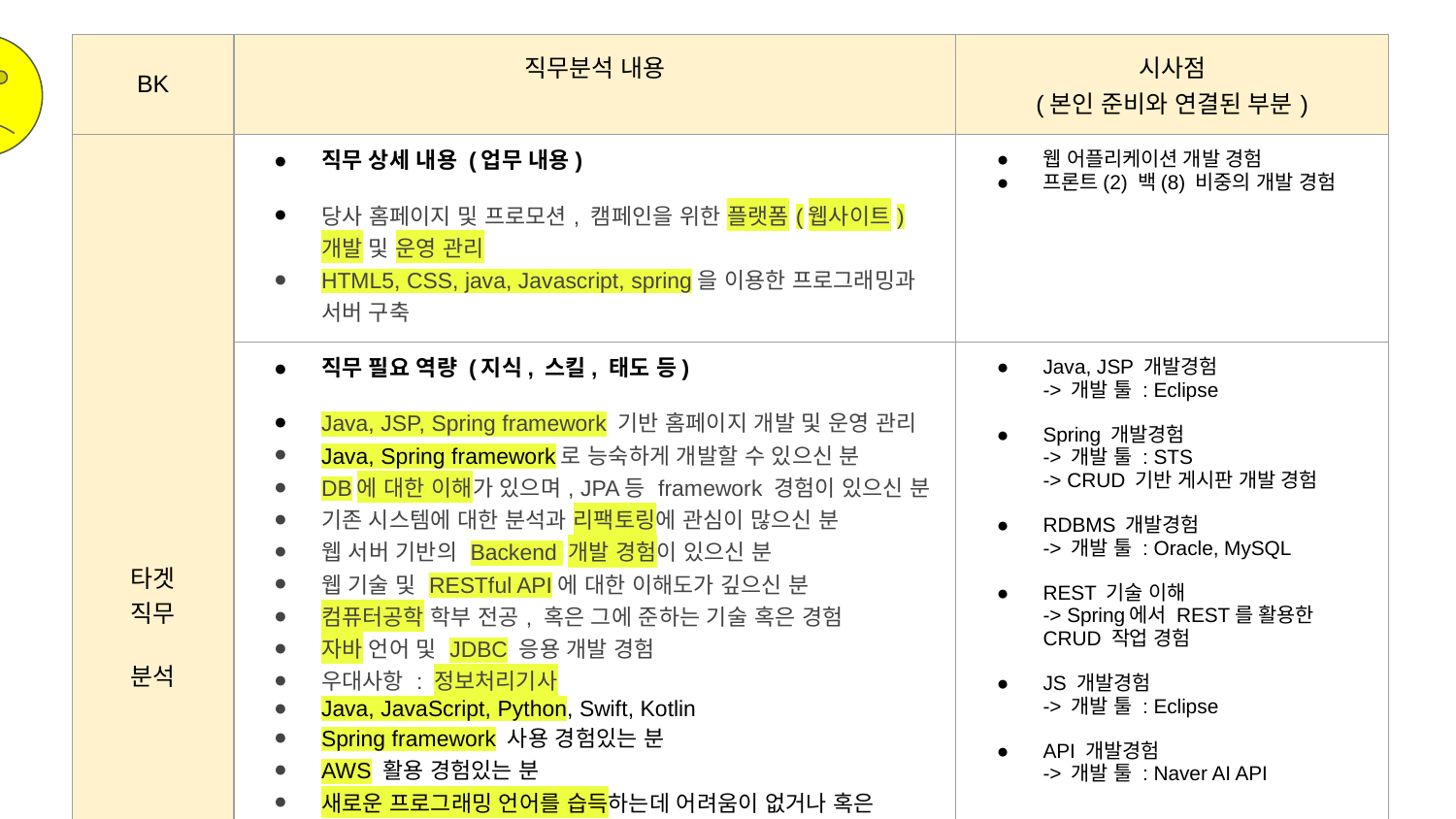

| BK | 직무분석 내용 | 시사점 (본인 준비와 연결된 부분) |
| --- | --- | --- |
| 타겟 직무 분석 | 직무 상세 내용 (업무 내용) 당사 홈페이지 및 프로모션, 캠페인을 위한 플랫폼(웹사이트) 개발 및 운영 관리 HTML5, CSS, java, Javascript, spring을 이용한 프로그래밍과 서버 구축 | 웹 어플리케이션 개발 경험 프론트(2) 백(8) 비중의 개발 경험 |
|  | 직무 필요 역량 (지식, 스킬, 태도 등) Java, JSP, Spring framework 기반 홈페이지 개발 및 운영 관리 Java, Spring framework로 능숙하게 개발할 수 있으신 분 DB에 대한 이해가 있으며, JPA등 framework 경험이 있으신 분 기존 시스템에 대한 분석과 리팩토링에 관심이 많으신 분 웹 서버 기반의 Backend 개발 경험이 있으신 분 웹 기술 및 RESTful API에 대한 이해도가 깊으신 분 컴퓨터공학 학부 전공, 혹은 그에 준하는 기술 혹은 경험 자바 언어 및 JDBC 응용 개발 경험 우대사항 : 정보처리기사 Java, JavaScript, Python, Swift, Kotlin Spring framework 사용 경험있는 분 AWS 활용 경험있는 분 새로운 프로그래밍 언어를 습득하는데 어려움이 없거나 혹은 흥미를 갖고 있는 분 OS/System Internals 관련 지식을 갖춘 분 Windows/Linux 환경에서의 Platform-independent 개발 경험이 있는 분 오픈소스 기반의 설계 및 개발 경험이 있는 분 Spring, JPA(Hibernate) 기반 Web Application 개발 경험 소프트웨어 설계 경험(UML) 협업능력이 뛰어나신 분 CleanCode, TDD, Refactoring, Agile 등에 관심이 있으시거나 경험을 해보신 분 | Java, JSP 개발경험 -> 개발 툴 : Eclipse Spring 개발경험 -> 개발 툴 : STS -> CRUD 기반 게시판 개발 경험 RDBMS 개발경험 -> 개발 툴 : Oracle, MySQL REST 기술 이해 -> Spring에서 REST를 활용한 CRUD 작업 경험 JS 개발경험 -> 개발 툴 : Eclipse API 개발경험 -> 개발 툴 : Naver AI API |